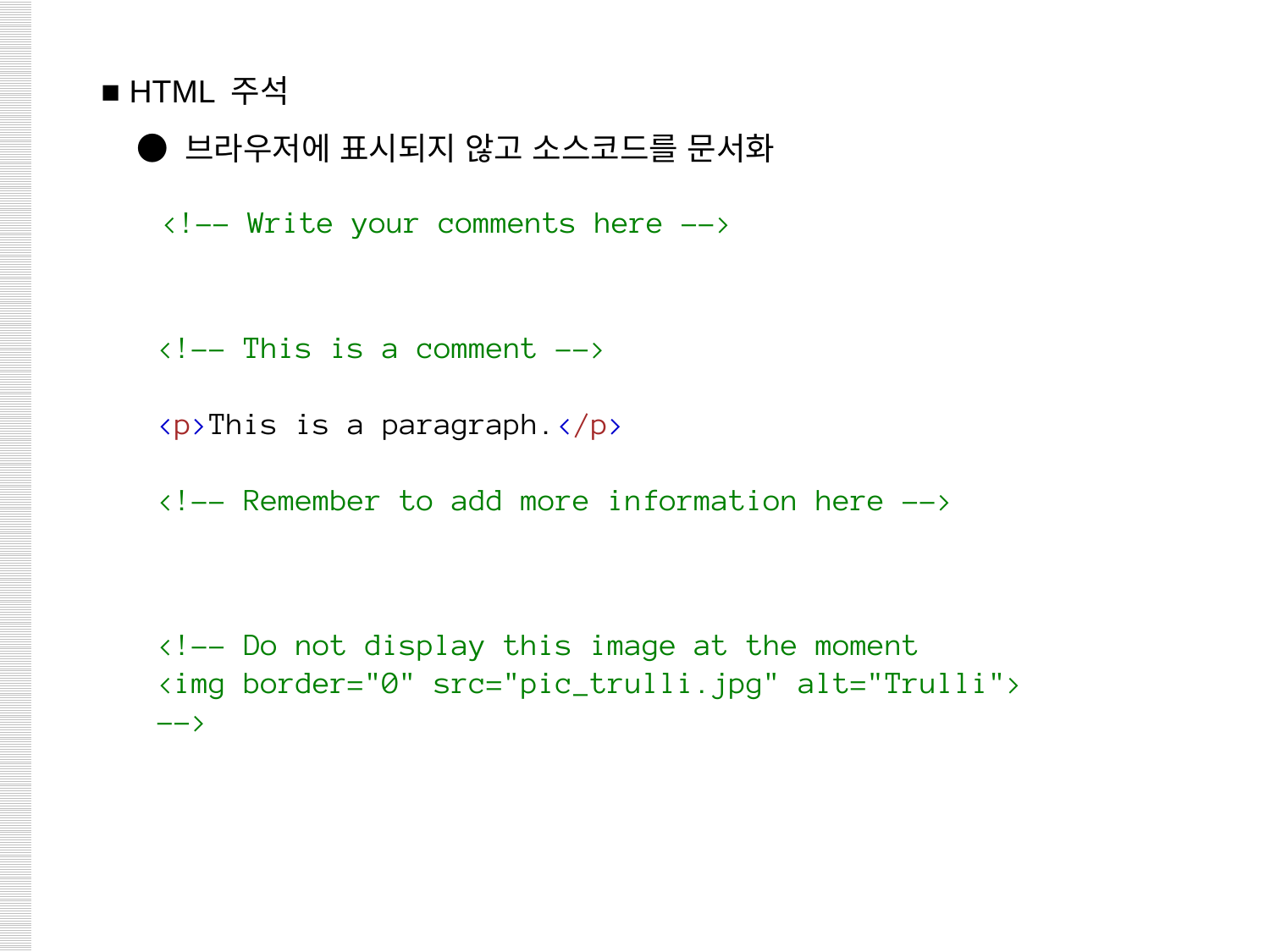

■ HTML 주석
    ● 브라우저에 표시되지 않고 소스코드를 문서화

<!-- Write your comments here -->
<!-- This is a comment -->
<p>This is a paragraph.</p>
<!-- Remember to add more information here -->
<!-- Do not display this image at the moment
<img border="0" src="pic_trulli.jpg" alt="Trulli">
-->